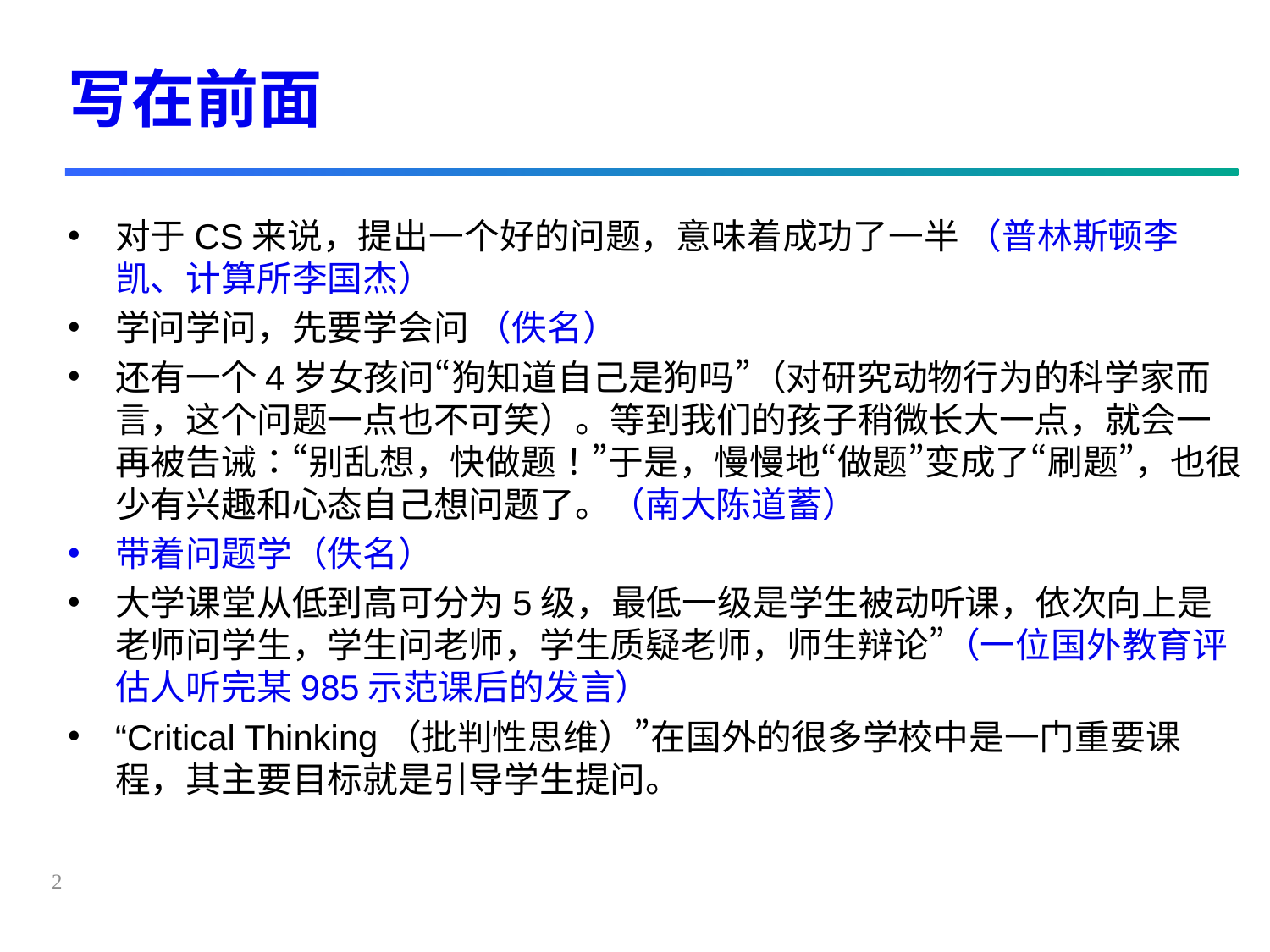

# 写在前面
对于CS来说，提出一个好的问题，意味着成功了一半 （普林斯顿李凯、计算所李国杰）
学问学问，先要学会问 （佚名）
还有一个4岁女孩问“狗知道自己是狗吗”（对研究动物行为的科学家而言，这个问题一点也不可笑）。等到我们的孩子稍微长大一点，就会一再被告诫：“别乱想，快做题！”于是，慢慢地“做题”变成了“刷题”，也很少有兴趣和心态自己想问题了。（南大陈道蓄）
带着问题学（佚名）
大学课堂从低到高可分为5级，最低一级是学生被动听课，依次向上是老师问学生，学生问老师，学生质疑老师，师生辩论”（一位国外教育评估人听完某985示范课后的发言）
“Critical Thinking（批判性思维）”在国外的很多学校中是一门重要课程，其主要目标就是引导学生提问。

2